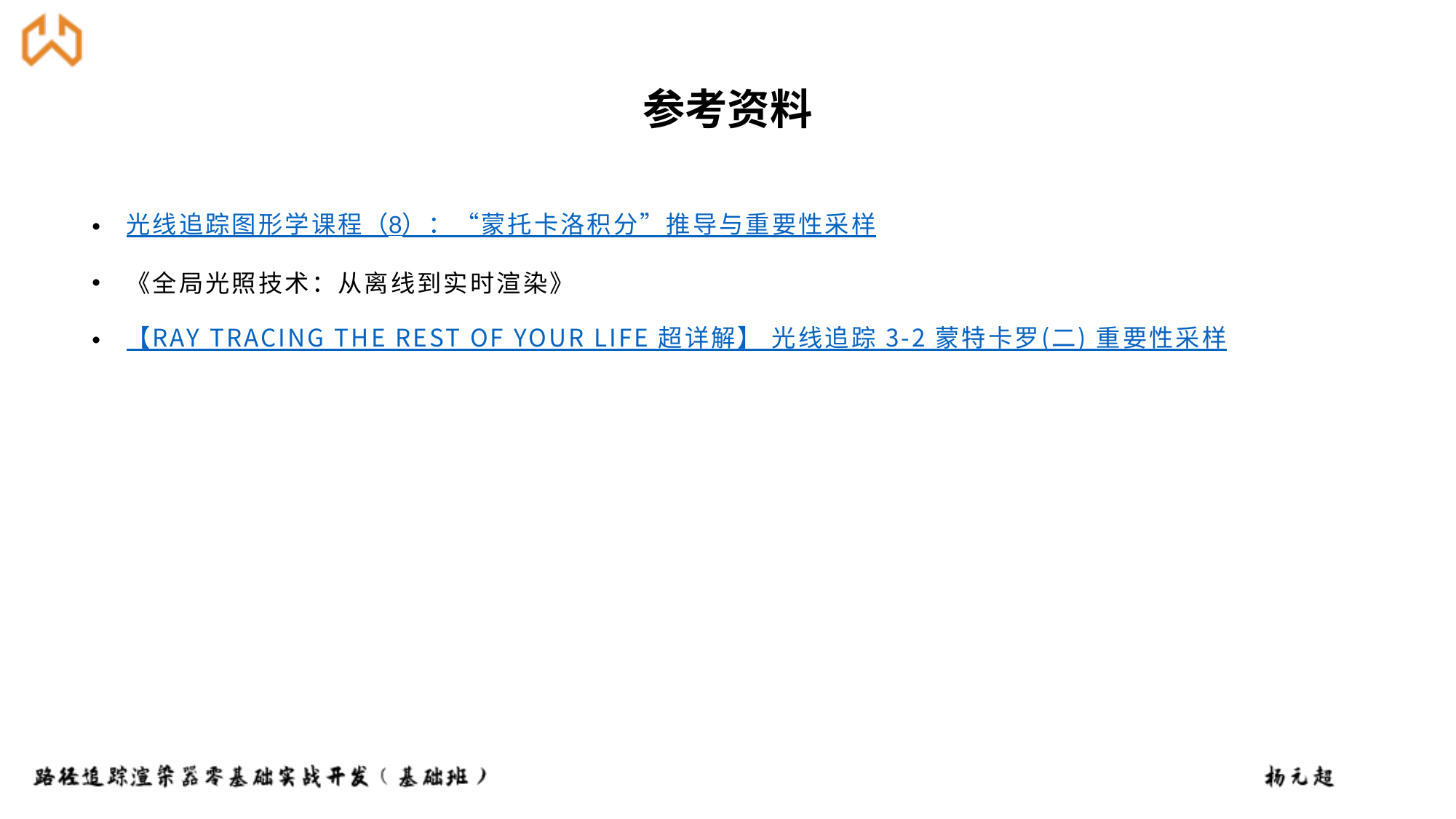

光线追踪图形学课程（8）：“蒙托卡洛积分”推导与重要性采样
《全局光照技术：从离线到实时渲染》
【RAY TRACING THE REST OF YOUR LIFE 超详解】 光线追踪 3-2 蒙特卡罗(二) 重要性采样